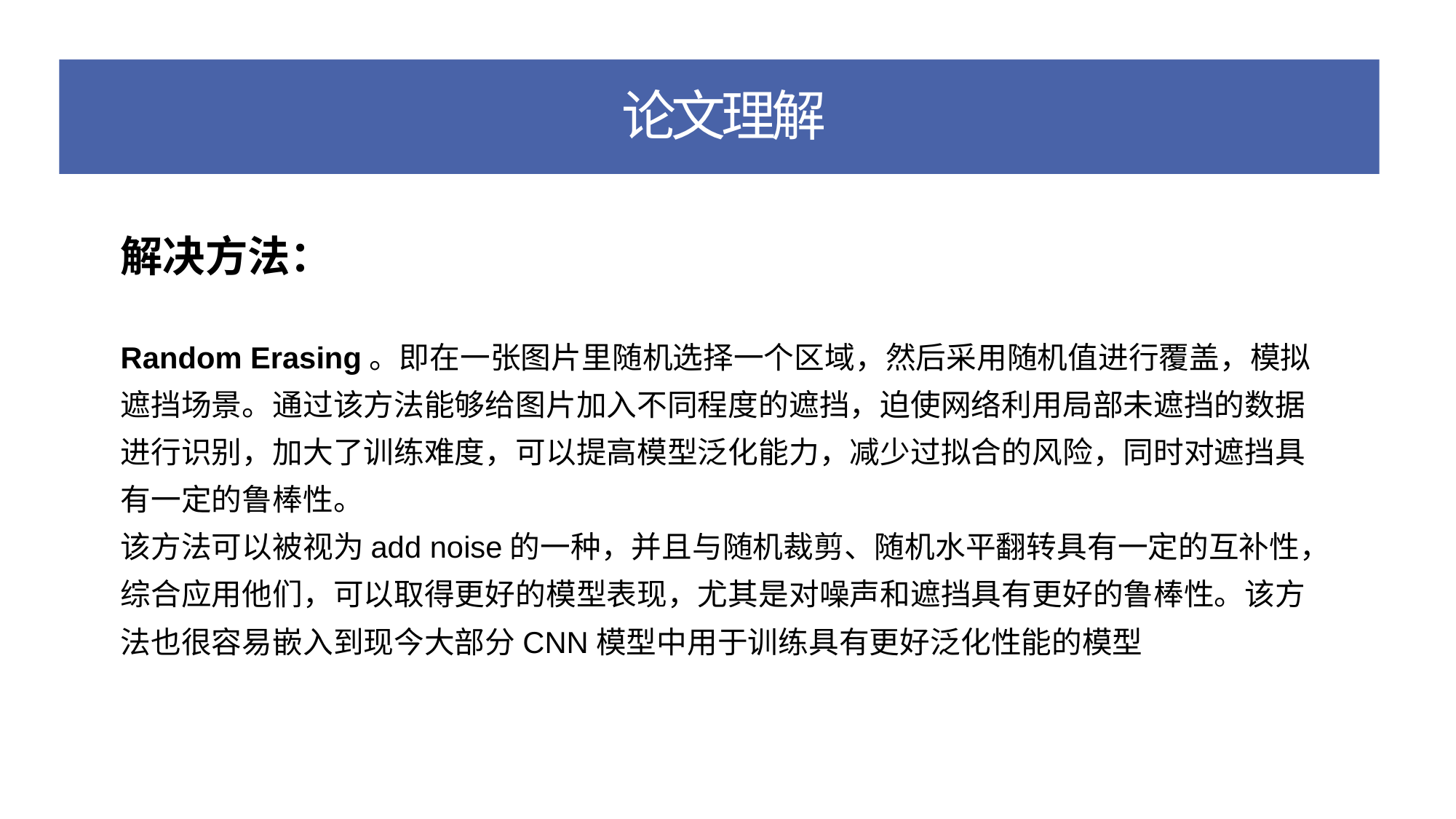

论文理解
解决方法：

Random Erasing。即在一张图片里随机选择一个区域，然后采用随机值进行覆盖，模拟遮挡场景。通过该方法能够给图片加入不同程度的遮挡，迫使网络利用局部未遮挡的数据进行识别，加大了训练难度，可以提高模型泛化能力，减少过拟合的风险，同时对遮挡具有一定的鲁棒性。
该方法可以被视为add noise的一种，并且与随机裁剪、随机水平翻转具有一定的互补性，综合应用他们，可以取得更好的模型表现，尤其是对噪声和遮挡具有更好的鲁棒性。该方法也很容易嵌入到现今大部分CNN模型中用于训练具有更好泛化性能的模型